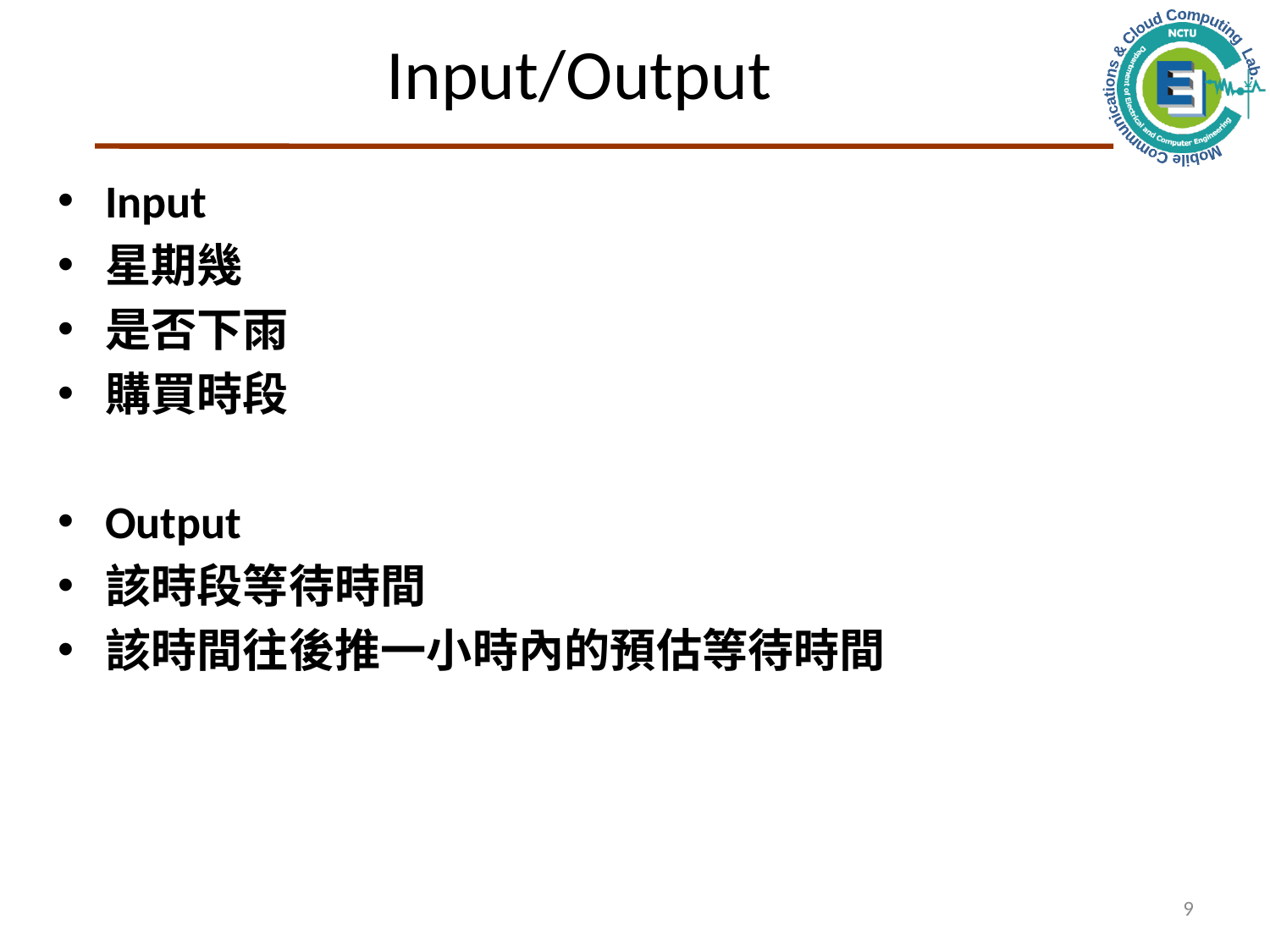

# Input/Output
Input
星期幾
是否下雨
購買時段

Output
該時段等待時間
該時間往後推一小時內的預估等待時間

9